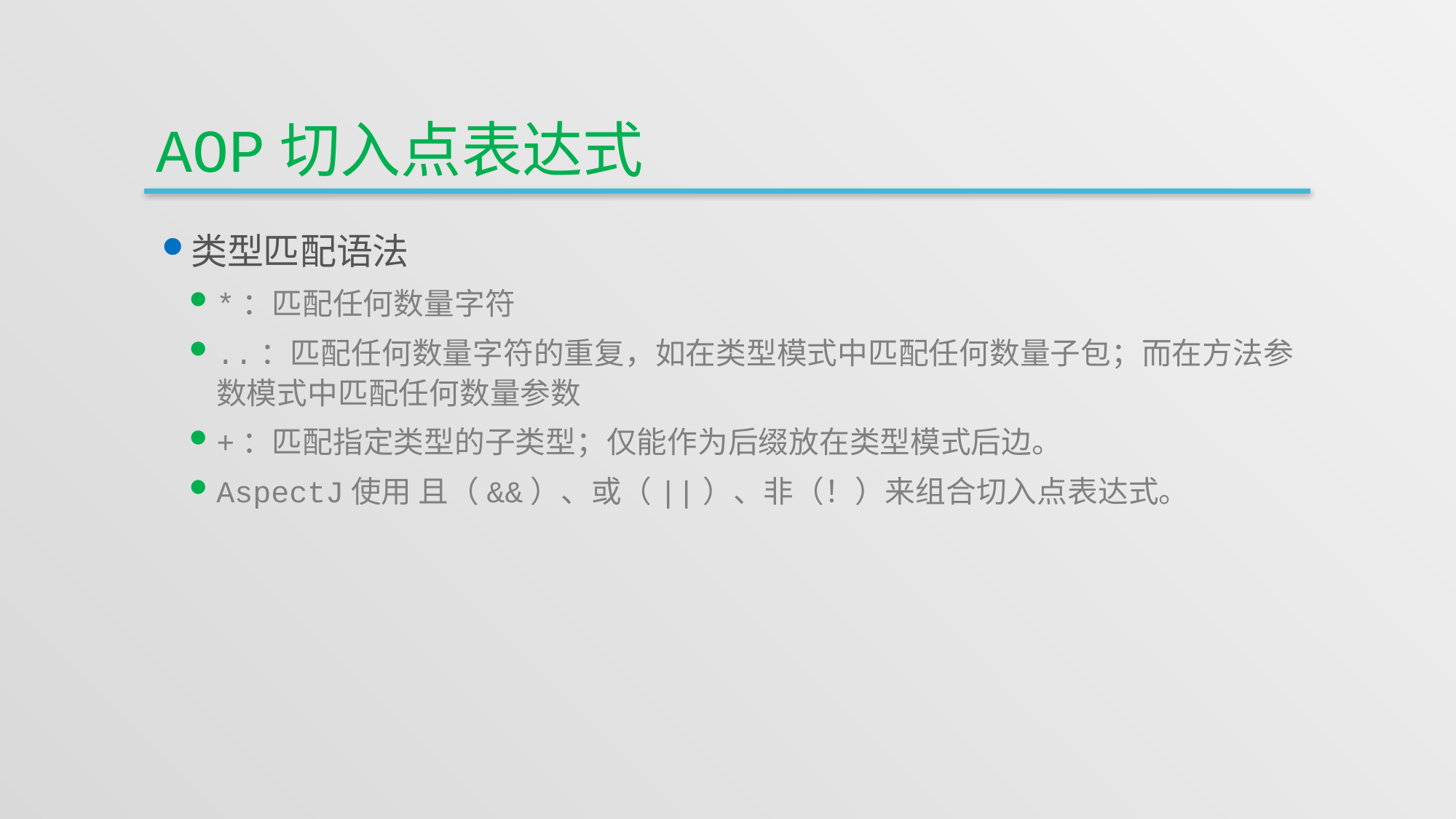

# aop切入点表达式
类型匹配语法
*：匹配任何数量字符
..：匹配任何数量字符的重复，如在类型模式中匹配任何数量子包；而在方法参数模式中匹配任何数量参数
+：匹配指定类型的子类型；仅能作为后缀放在类型模式后边。
AspectJ使用 且（&&）、或（||）、非（！）来组合切入点表达式。